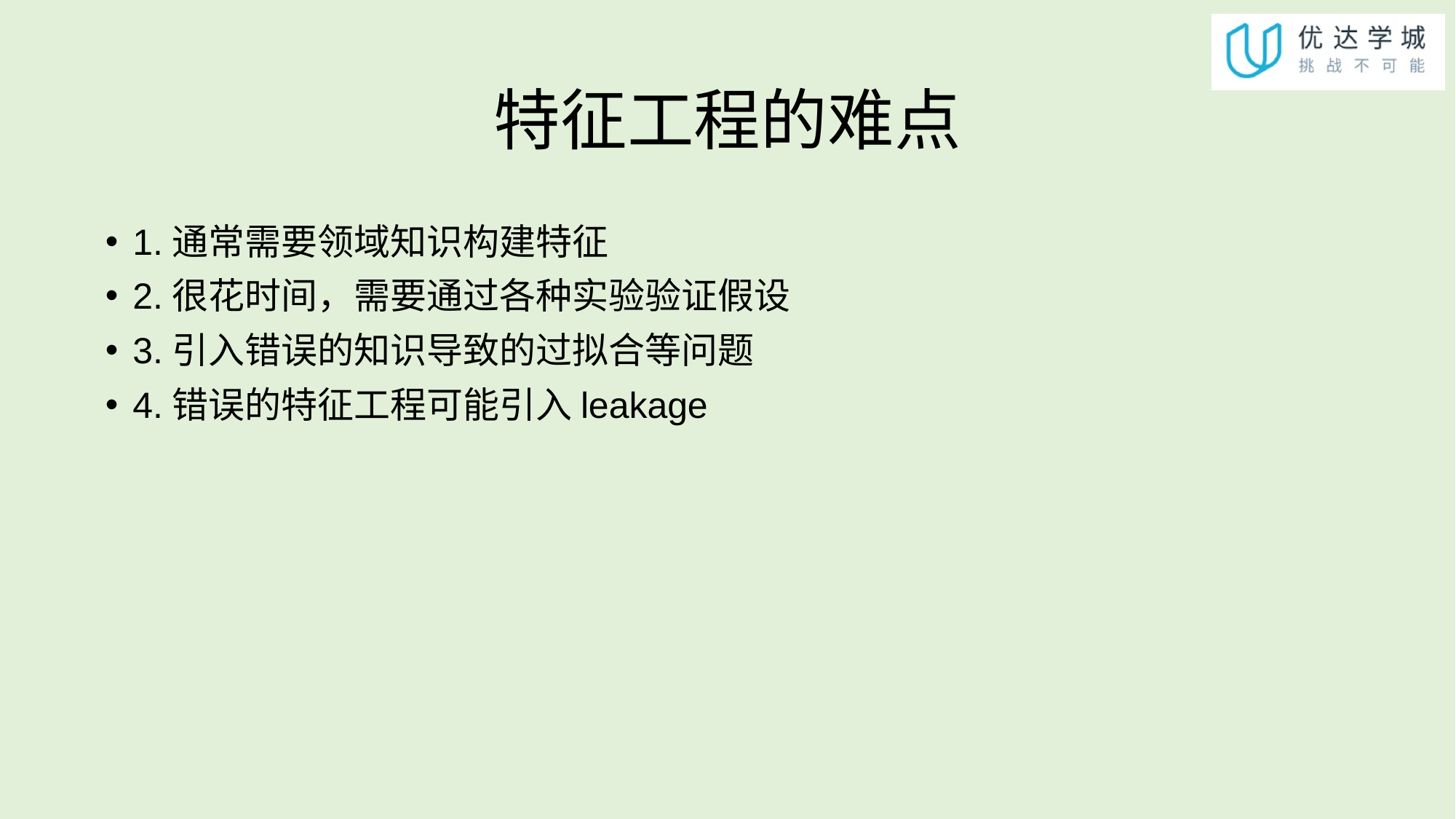

# 特征工程的难点
1.通常需要领域知识构建特征
2.很花时间，需要通过各种实验验证假设
3.引入错误的知识导致的过拟合等问题
4.错误的特征工程可能引入leakage